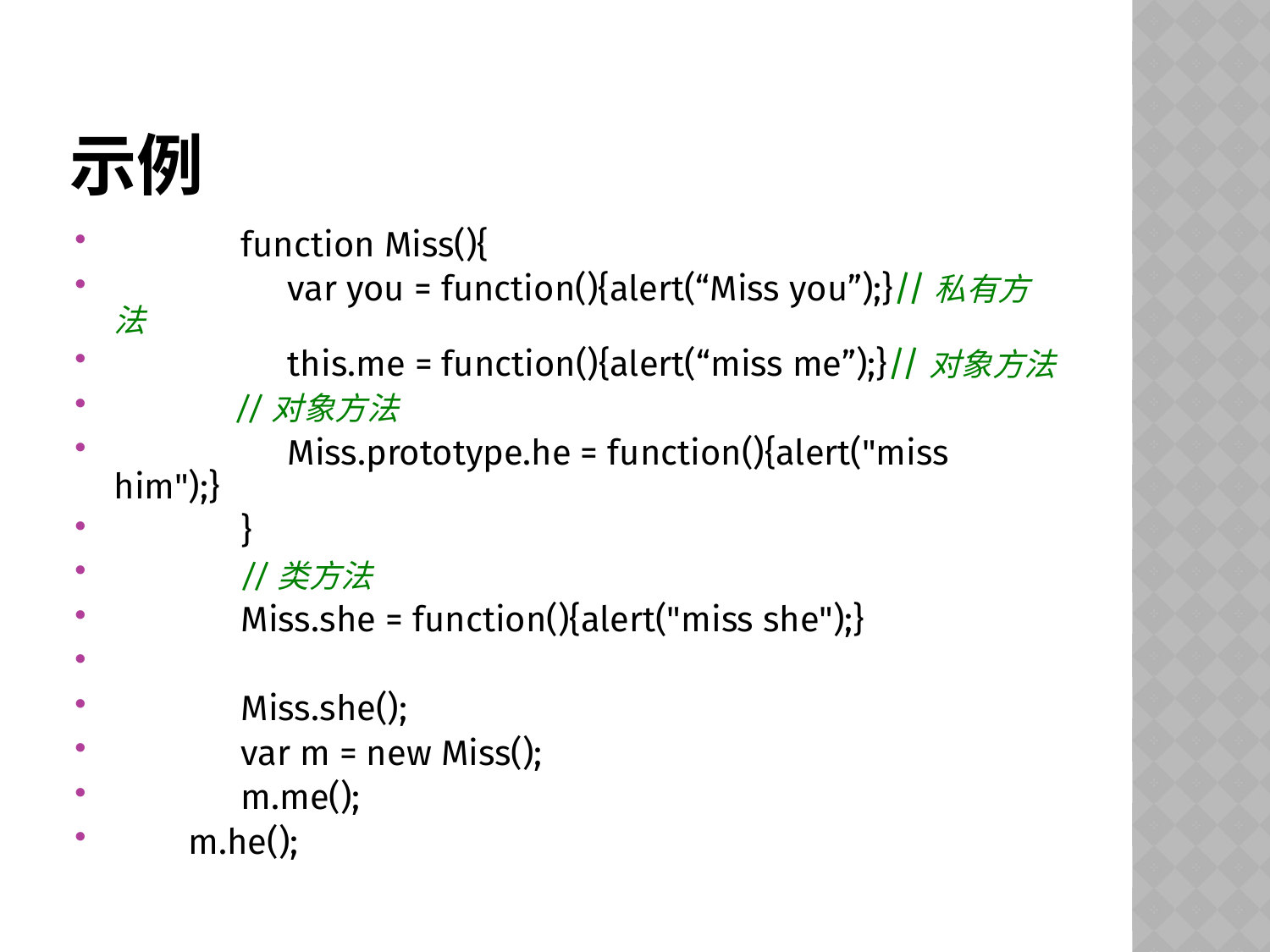

# 示例
	function Miss(){
	     var you = function(){alert(“Miss you”);}//私有方法
	     this.me = function(){alert(“miss me”);}//对象方法
             //对象方法
	     Miss.prototype.he = function(){alert("miss him");}
	}
	//类方法
	Miss.she = function(){alert("miss she");}

	Miss.she();
	var m = new Miss();
	m.me();
        m.he();